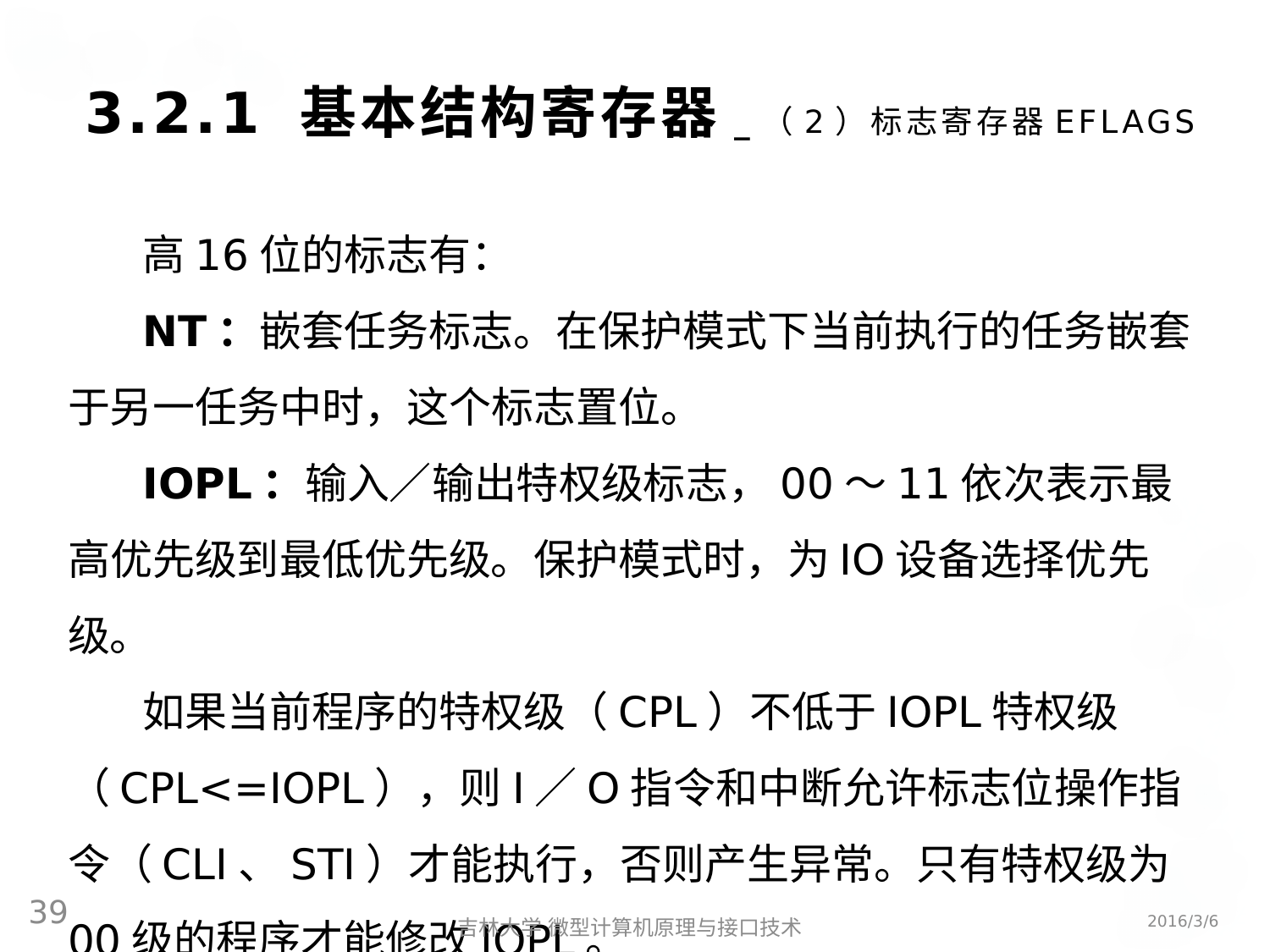

# 3.2.1 基本结构寄存器_（2）标志寄存器EFLAGS
高16位的标志有：
NT：嵌套任务标志。在保护模式下当前执行的任务嵌套于另一任务中时，这个标志置位。
IOPL：输入／输出特权级标志，00～11依次表示最高优先级到最低优先级。保护模式时，为IO设备选择优先级。
如果当前程序的特权级（CPL）不低于IOPL特权级（CPL<=IOPL），则I／O指令和中断允许标志位操作指令（CLI、STI）才能执行，否则产生异常。只有特权级为00级的程序才能修改IOPL。
39
2016/3/6
吉林大学 微型计算机原理与接口技术